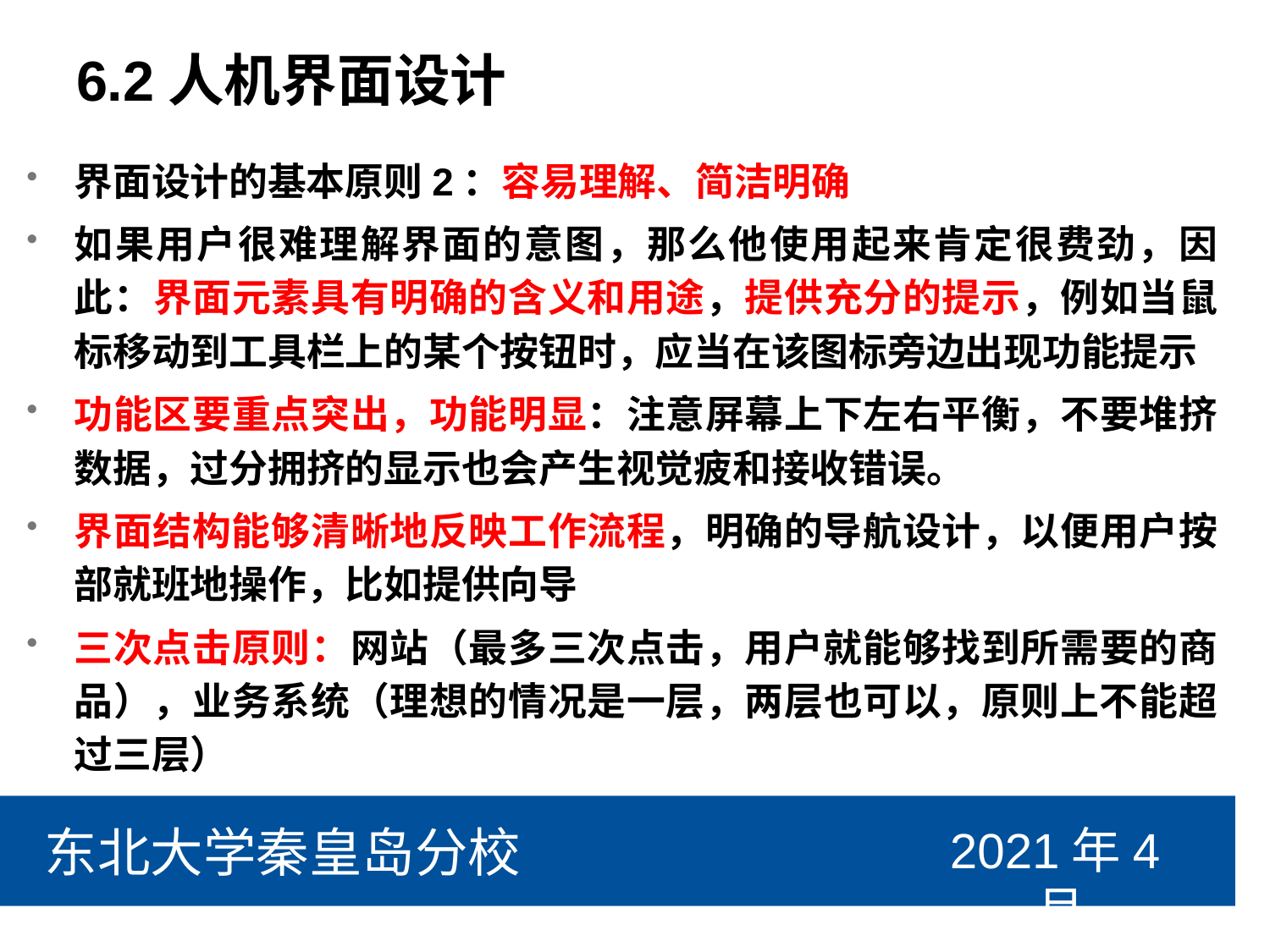

# 6.2人机界面设计
界面设计的基本原则2：容易理解、简洁明确
如果用户很难理解界面的意图，那么他使用起来肯定很费劲，因此：界面元素具有明确的含义和用途，提供充分的提示，例如当鼠标移动到工具栏上的某个按钮时，应当在该图标旁边出现功能提示
功能区要重点突出，功能明显：注意屏幕上下左右平衡，不要堆挤数据，过分拥挤的显示也会产生视觉疲和接收错误。
界面结构能够清晰地反映工作流程，明确的导航设计，以便用户按部就班地操作，比如提供向导
三次点击原则：网站（最多三次点击，用户就能够找到所需要的商品），业务系统（理想的情况是一层，两层也可以，原则上不能超过三层）